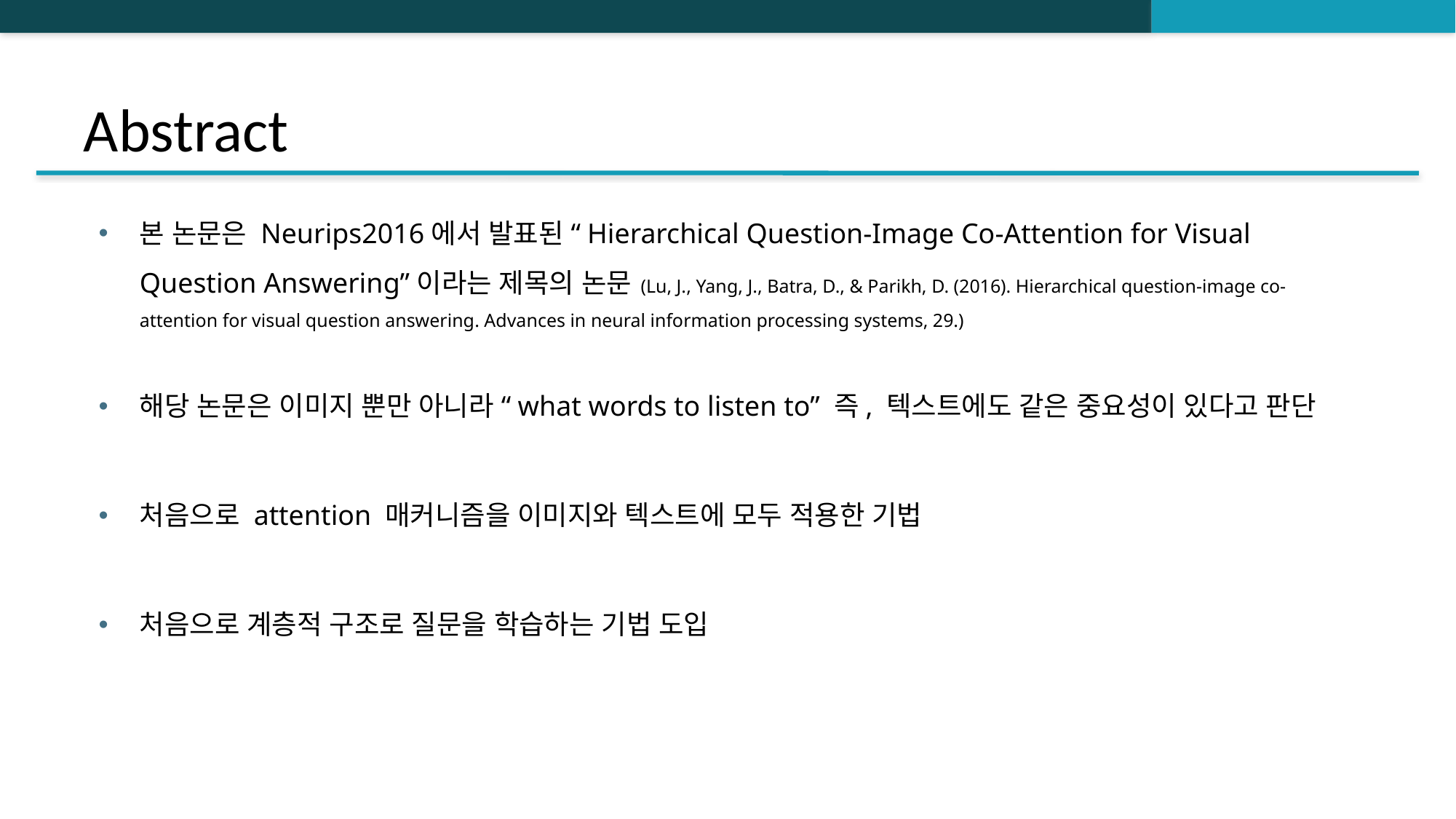

# Abstract
본 논문은 Neurips2016에서 발표된 “Hierarchical Question-Image Co-Attention for Visual Question Answering”이라는 제목의 논문 (Lu, J., Yang, J., Batra, D., & Parikh, D. (2016). Hierarchical question-image co-attention for visual question answering. Advances in neural information processing systems, 29.)

해당 논문은 이미지 뿐만 아니라 “what words to listen to” 즉, 텍스트에도 같은 중요성이 있다고 판단

처음으로 attention 매커니즘을 이미지와 텍스트에 모두 적용한 기법

처음으로 계층적 구조로 질문을 학습하는 기법 도입